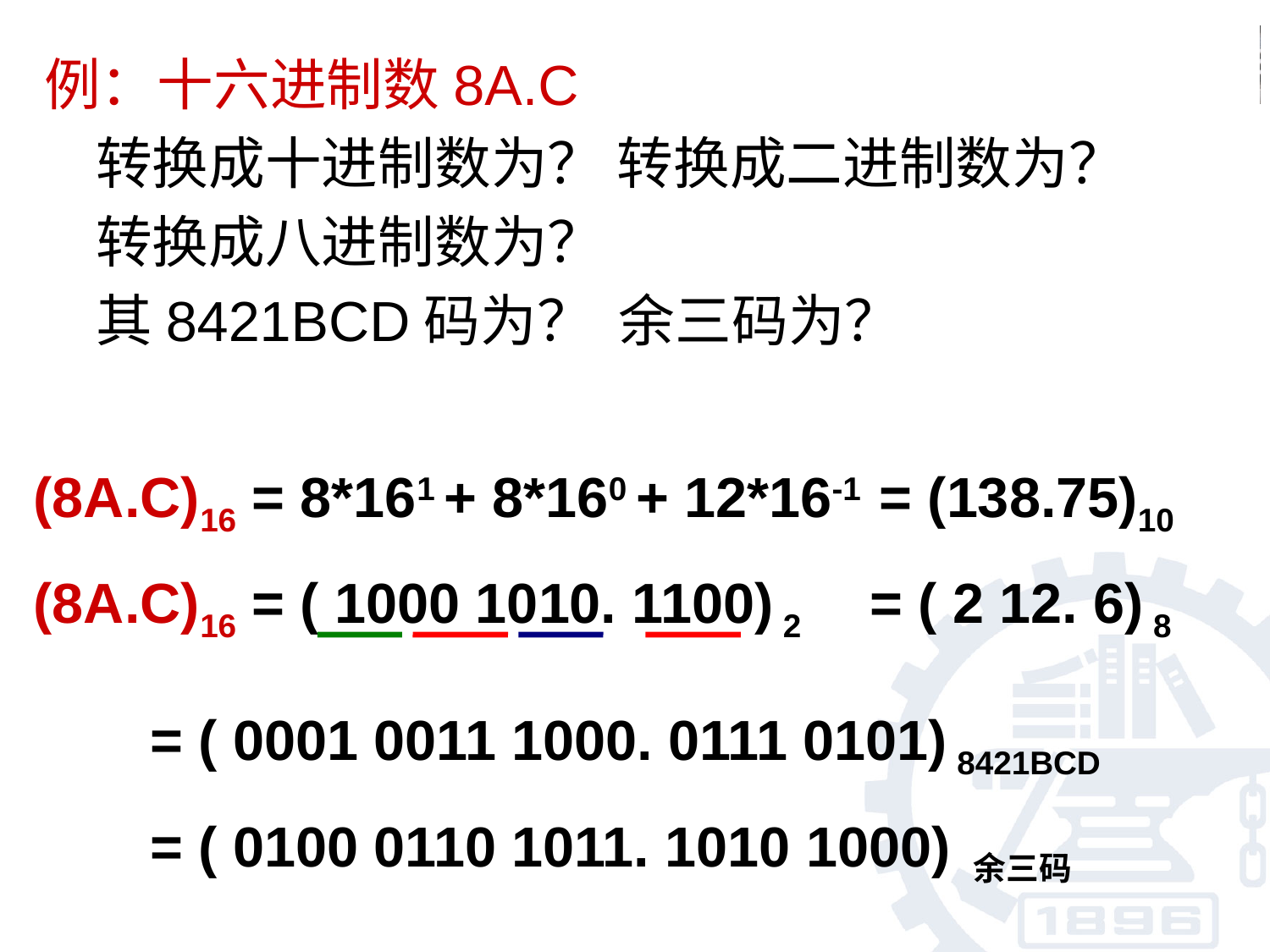

例：十六进制数8A.C
   转换成十进制数为？ 转换成二进制数为？
   转换成八进制数为？
   其8421BCD码为？  余三码为？
(8A.C)16 = 8*161 + 8*160 + 12*16-1  = (138.75)10
(8A.C)16 = ( 1000 1010. 1100) 2
= ( 2 12. 6) 8

= ( 0001 0011 1000. 0111 0101) 8421BCD
= ( 0100 0110 1011. 1010 1000) 余三码